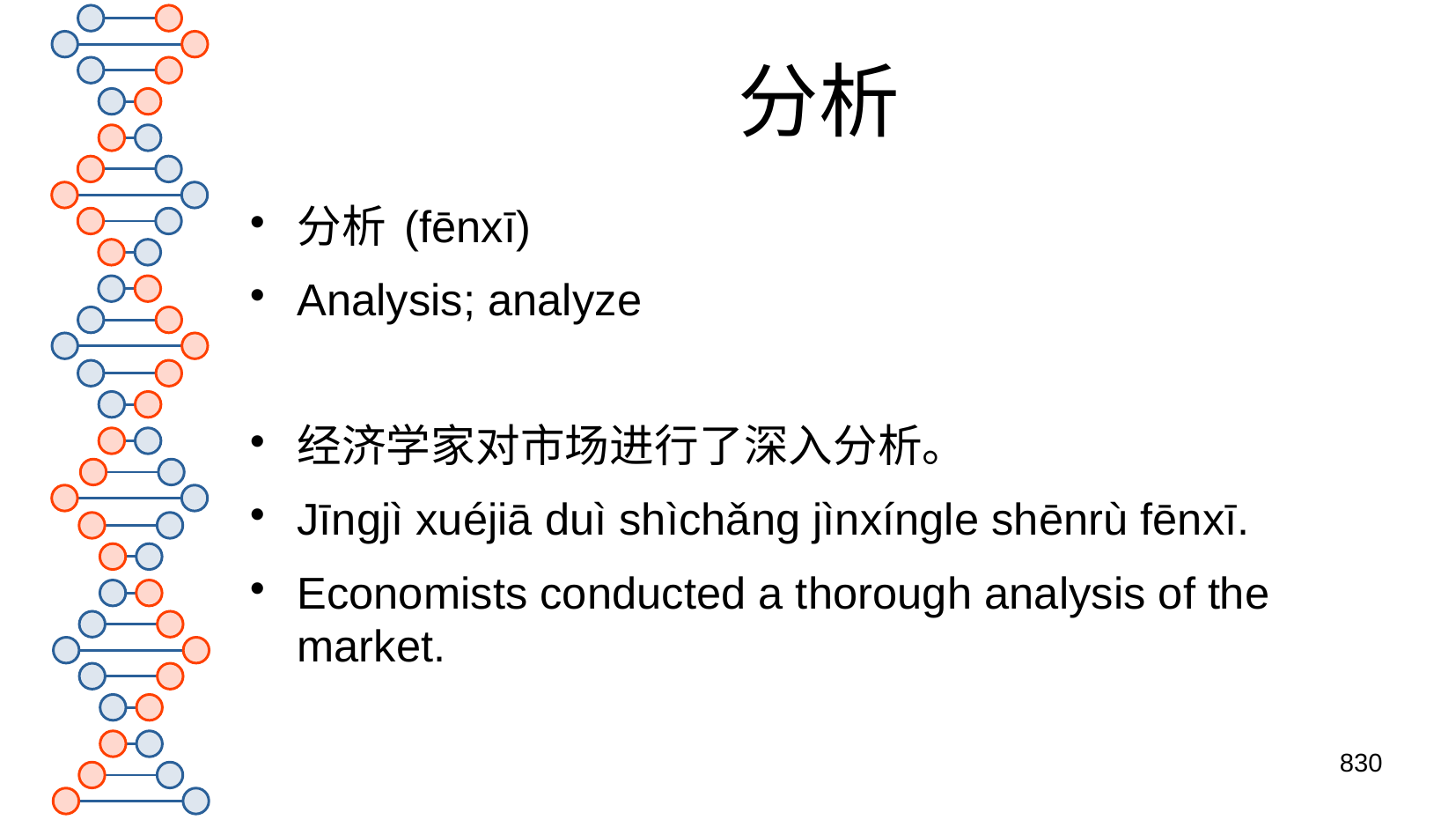

# 分析
分析 (fēnxī)
Analysis; analyze

经济学家对市场进行了深入分析。
Jīngjì xuéjiā duì shìchǎng jìnxíngle shēnrù fēnxī.
Economists conducted a thorough analysis of the market.

830